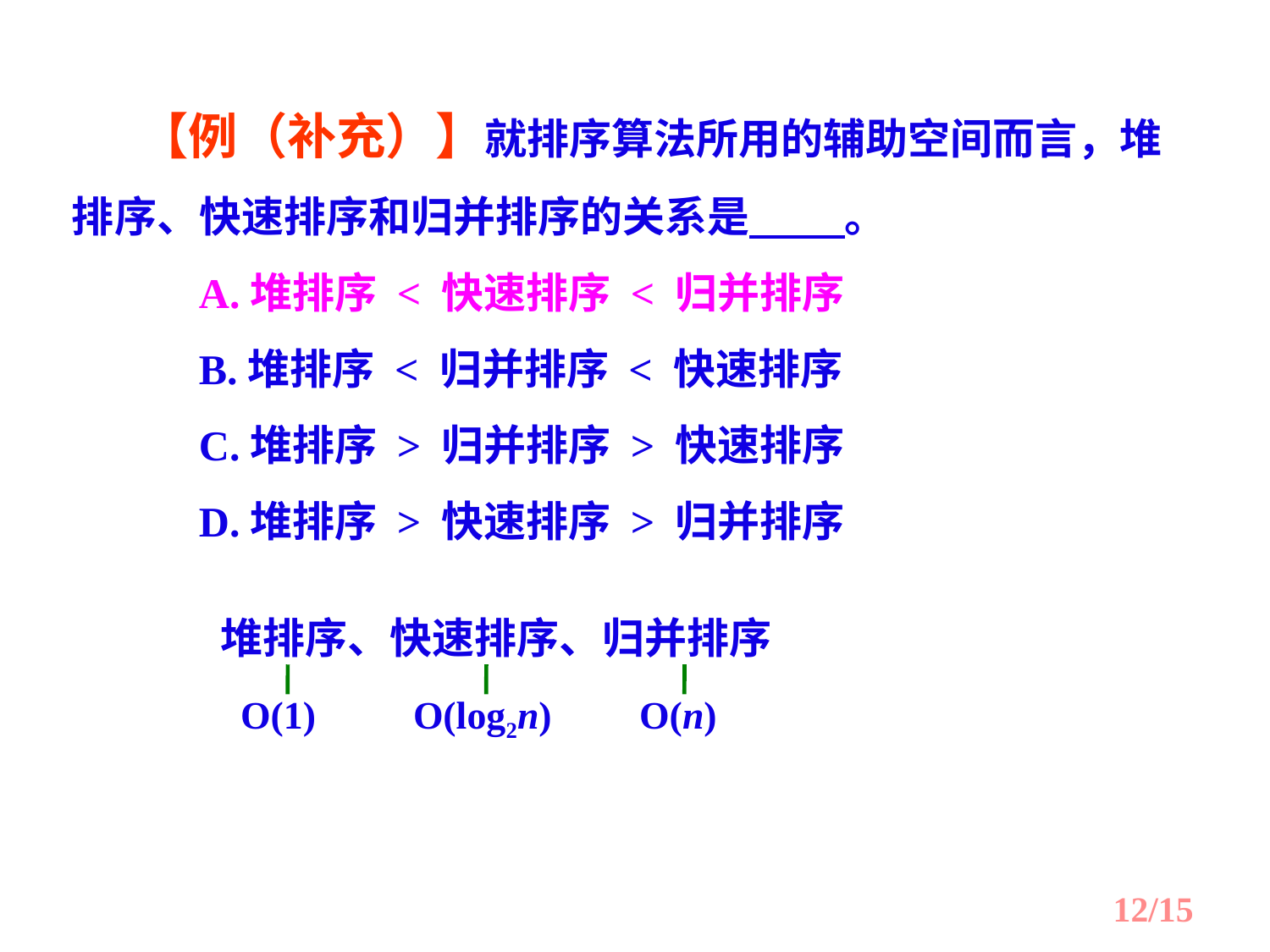

【例（补充）】就排序算法所用的辅助空间而言，堆排序、快速排序和归并排序的关系是          。
	A.堆排序 < 快速排序 < 归并排序
	B.堆排序 < 归并排序 < 快速排序
	C.堆排序 > 归并排序 > 快速排序
	D.堆排序 > 快速排序 > 归并排序
堆排序、快速排序、归并排序
O(1)          O(log2n)         O(n)
12/15